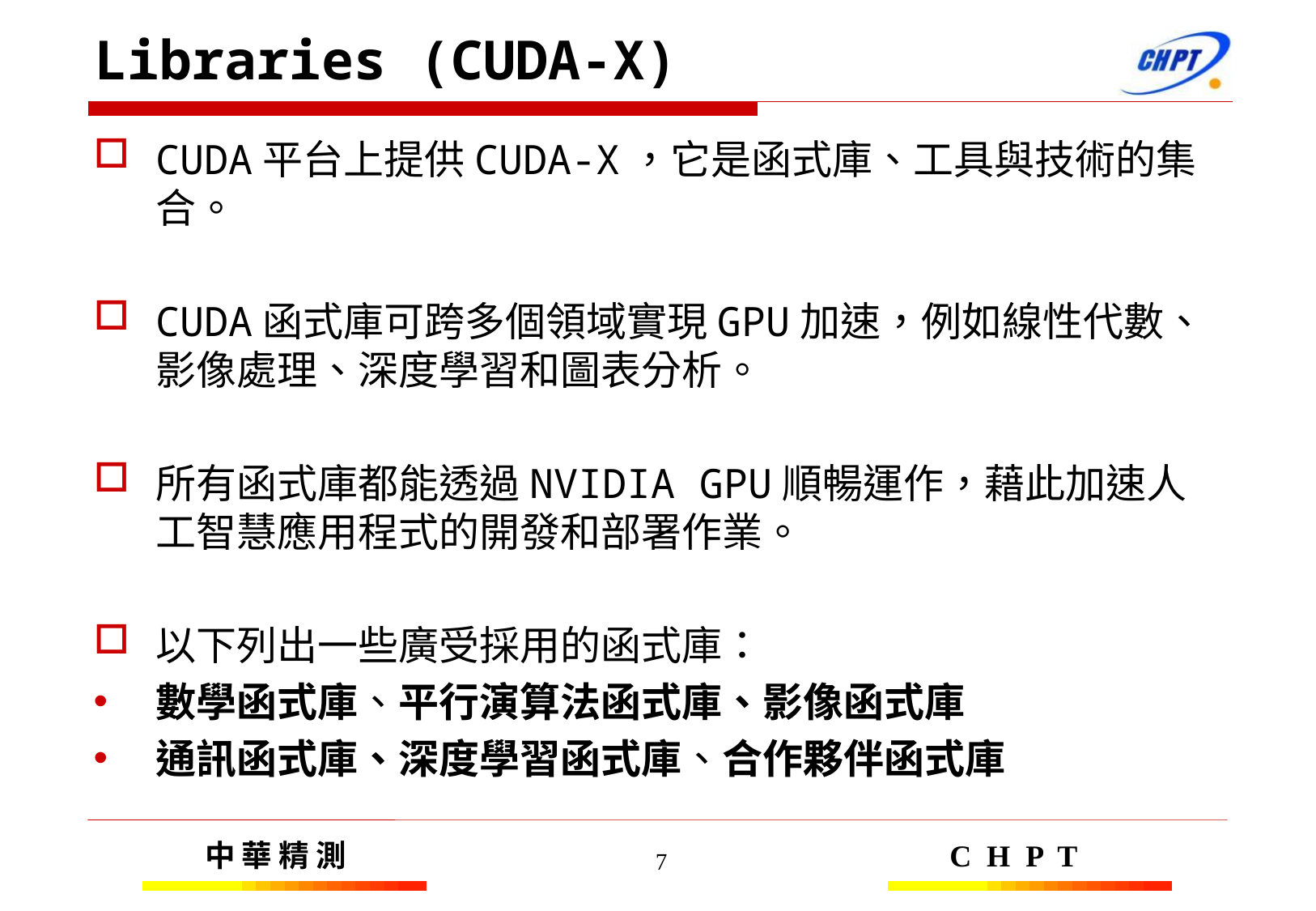

# Libraries (CUDA-X)
CUDA平台上提供CUDA-X，它是函式庫、工具與技術的集合。

CUDA函式庫可跨多個領域實現GPU加速，例如線性代數、影像處理、深度學習和圖表分析。

所有函式庫都能透過NVIDIA GPU順暢運作，藉此加速人工智慧應用程式的開發和部署作業。

以下列出一些廣受採用的函式庫：
數學函式庫、平行演算法函式庫、影像函式庫
通訊函式庫、深度學習函式庫、合作夥伴函式庫